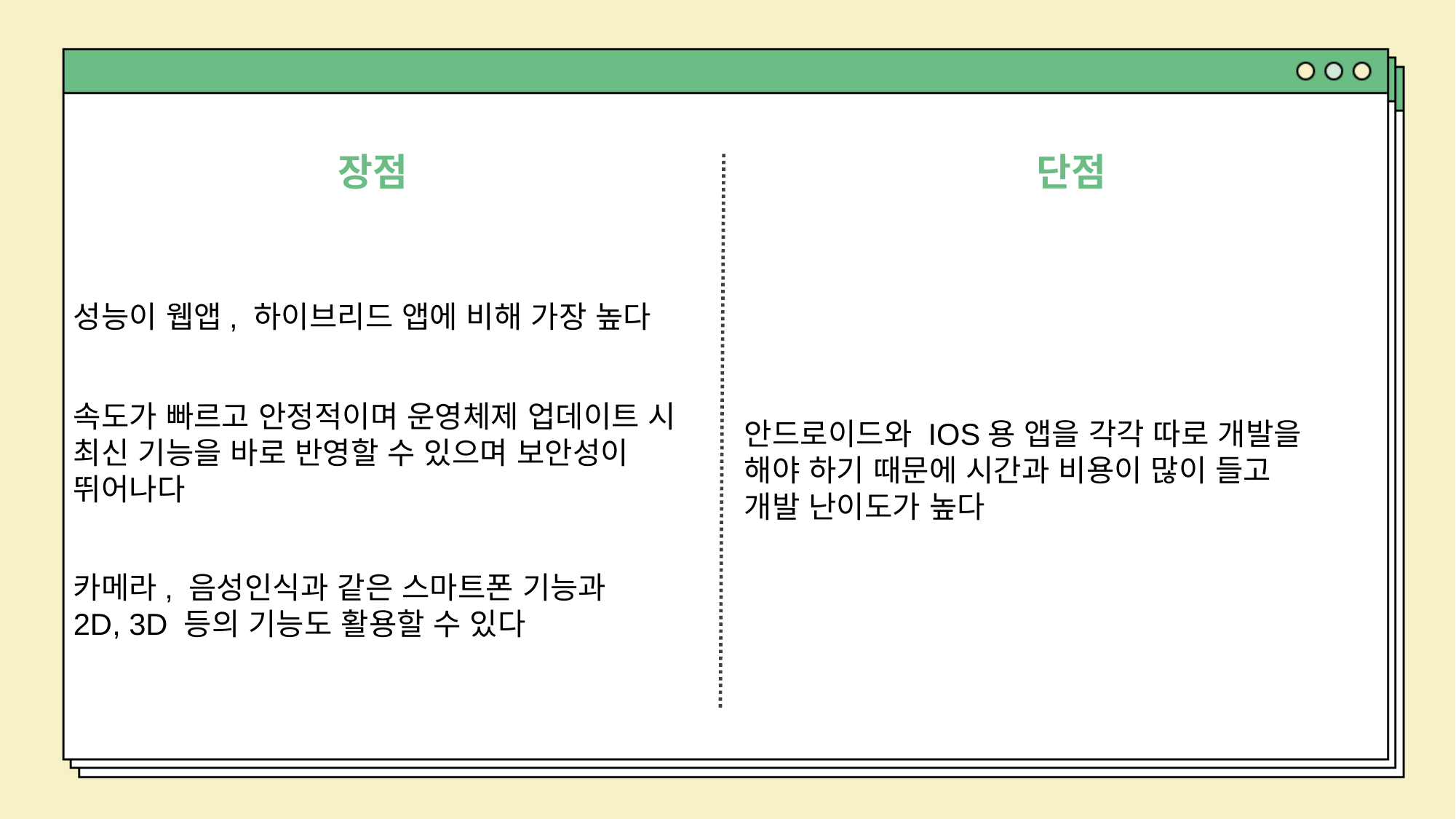

장점
단점
성능이 웹앱, 하이브리드 앱에 비해 가장 높다
속도가 빠르고 안정적이며 운영체제 업데이트 시 최신 기능을 바로 반영할 수 있으며 보안성이 뛰어나다
안드로이드와 IOS용 앱을 각각 따로 개발을
해야 하기 때문에 시간과 비용이 많이 들고
개발 난이도가 높다
카메라, 음성인식과 같은 스마트폰 기능과
2D, 3D 등의 기능도 활용할 수 있다